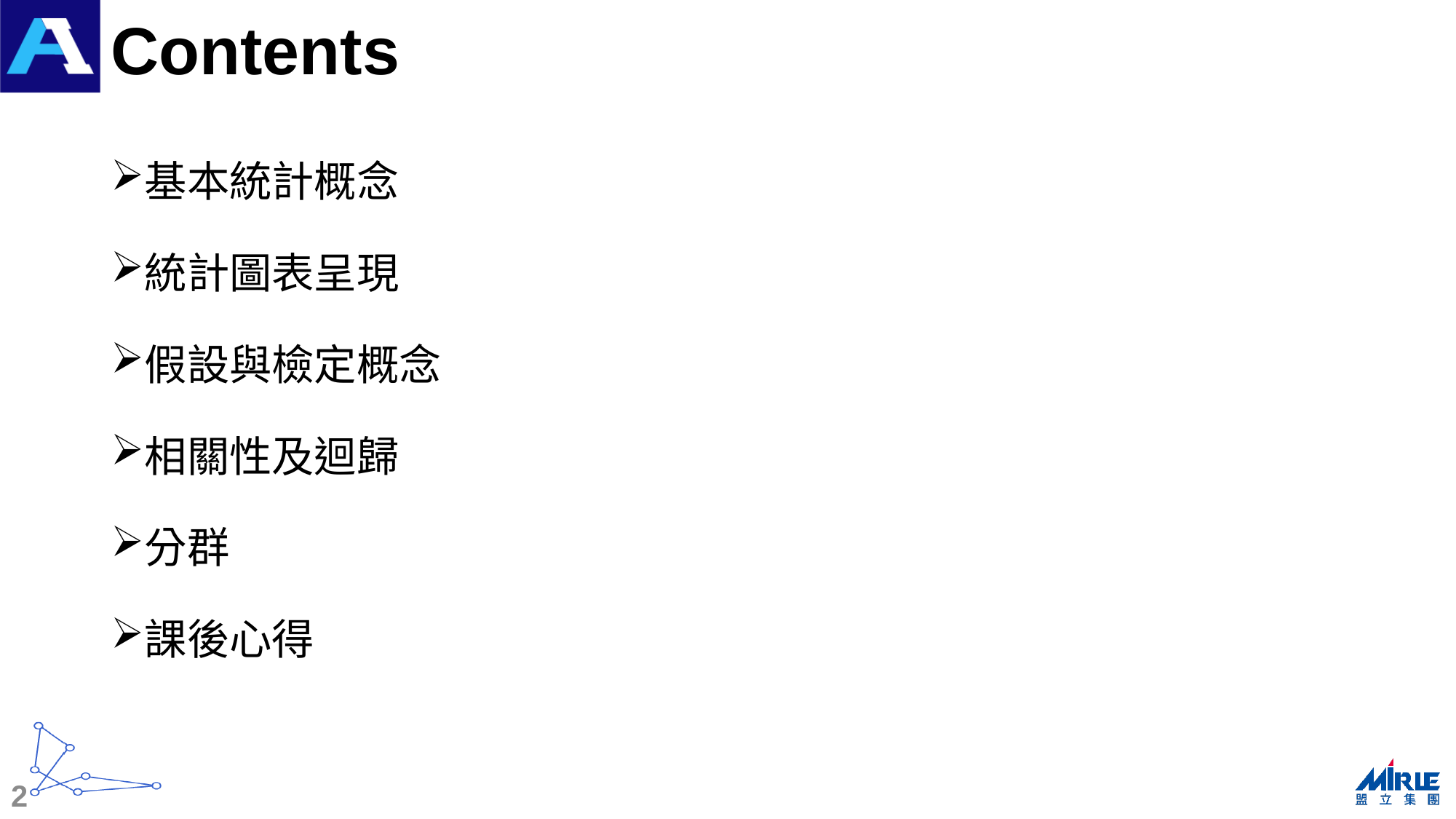

# Contents
基本統計概念
統計圖表呈現
假設與檢定概念
相關性及迴歸
分群
課後心得
2